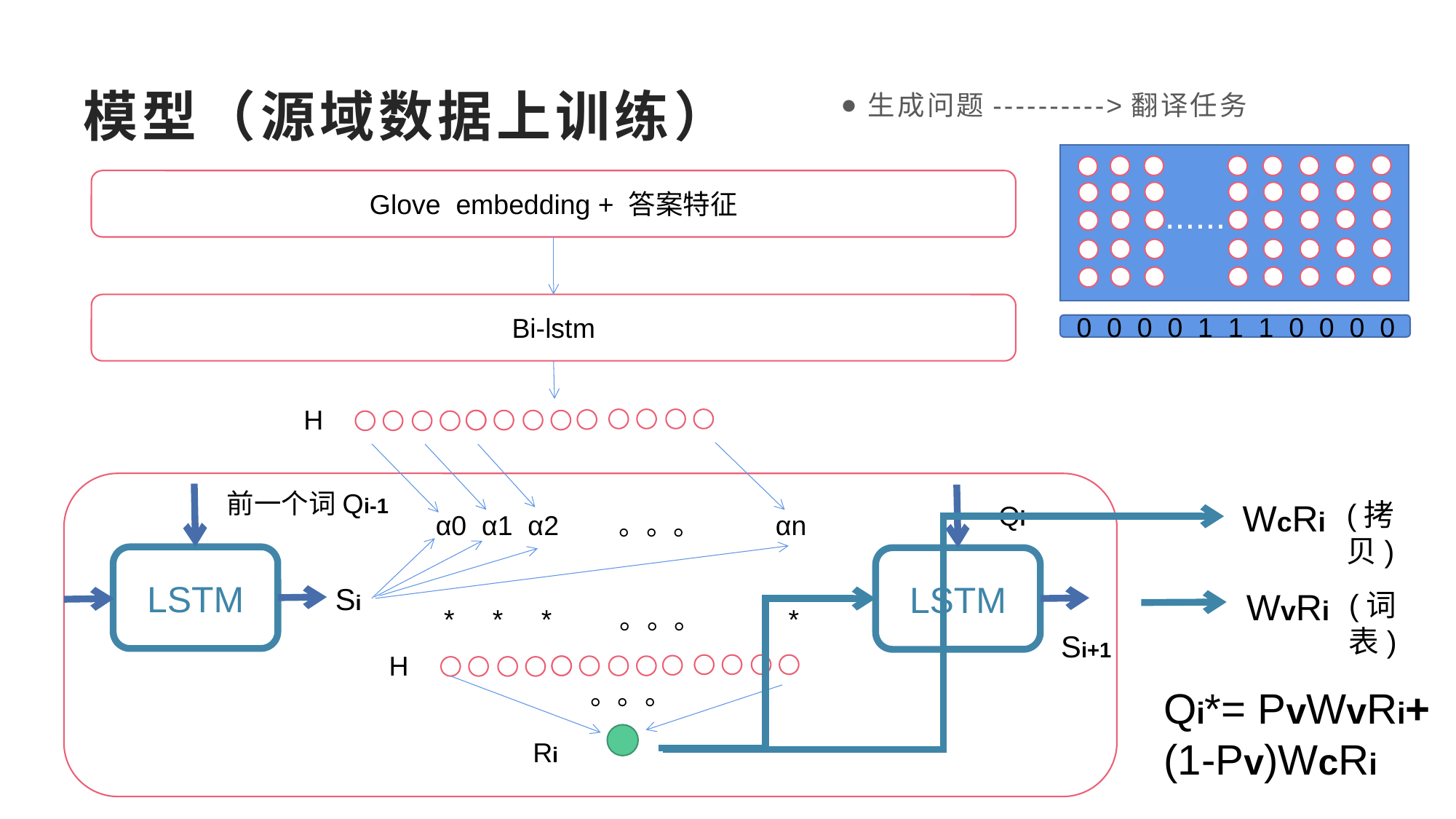

生成问题---------->翻译任务
# 模型（源域数据上训练）

Glove  embedding + 答案特征
......
Bi-lstm
0  0  0  0  1  1  1  0  0  0  0

H

前一个词Qi-1
WcRi
(拷贝)
Qi
α0  α1  α2       。。。           αn
LSTM
LSTM
Si
WvRi
(词表)
 *     *     *        。。。             *

Si+1
H
。。。
Qi*= PvWvRi+
(1-Pv)WcRi

Ri